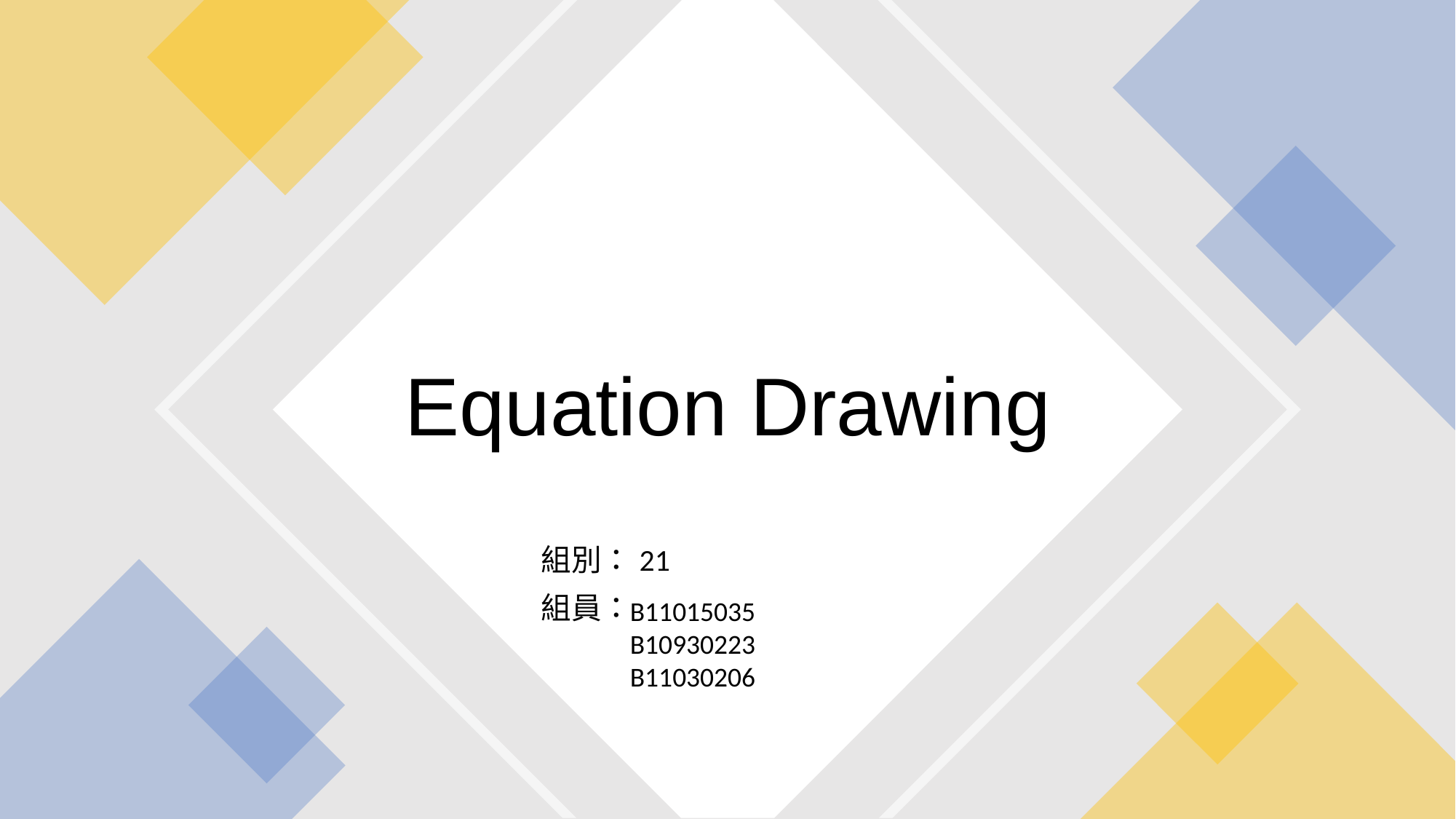

# Equation Drawing
組別：21
組員：
B11015035
B10930223
B11030206